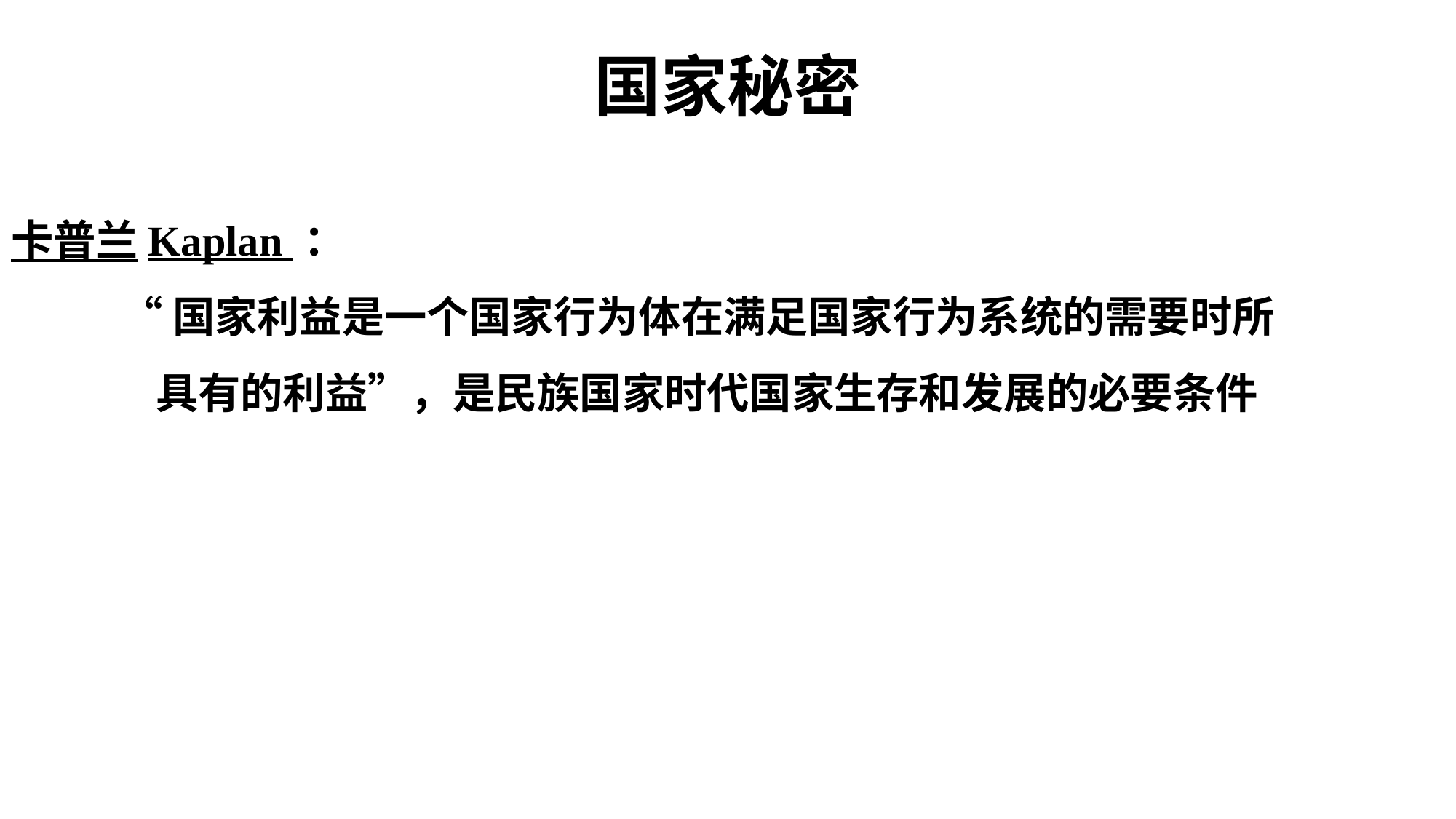

# 国家秘密
卡普兰Kaplan ：
	“国家利益是一个国家行为体在满足国家行为系统的需要时所
              具有的利益”，是民族国家时代国家生存和发展的必要条件